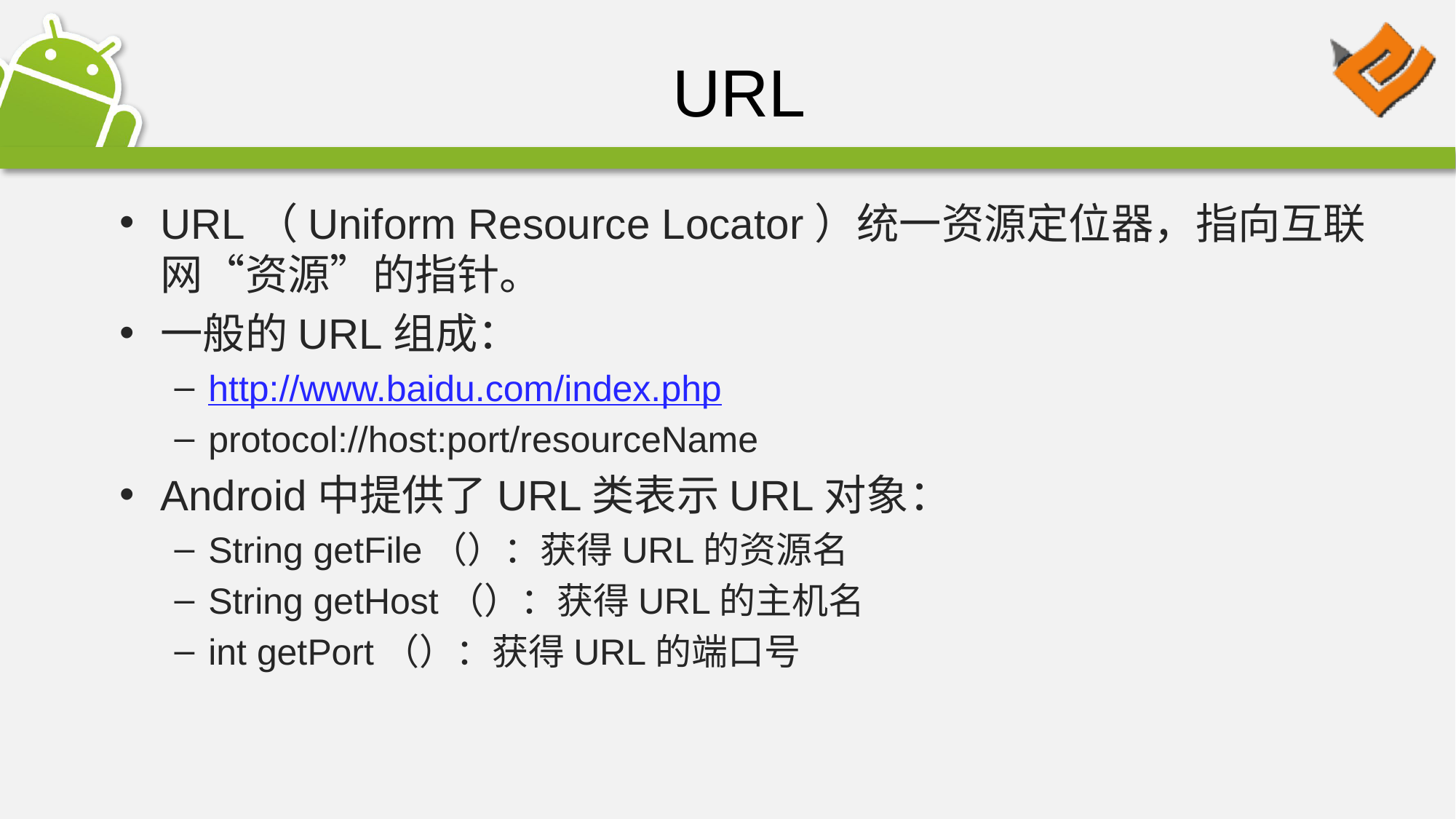

# URL
URL（Uniform Resource Locator）统一资源定位器，指向互联网“资源”的指针。
一般的URL组成：
http://www.baidu.com/index.php
protocol://host:port/resourceName
Android中提供了URL类表示URL对象：
String getFile（）：获得URL的资源名
String getHost（）：获得URL的主机名
int getPort（）：获得URL的端口号